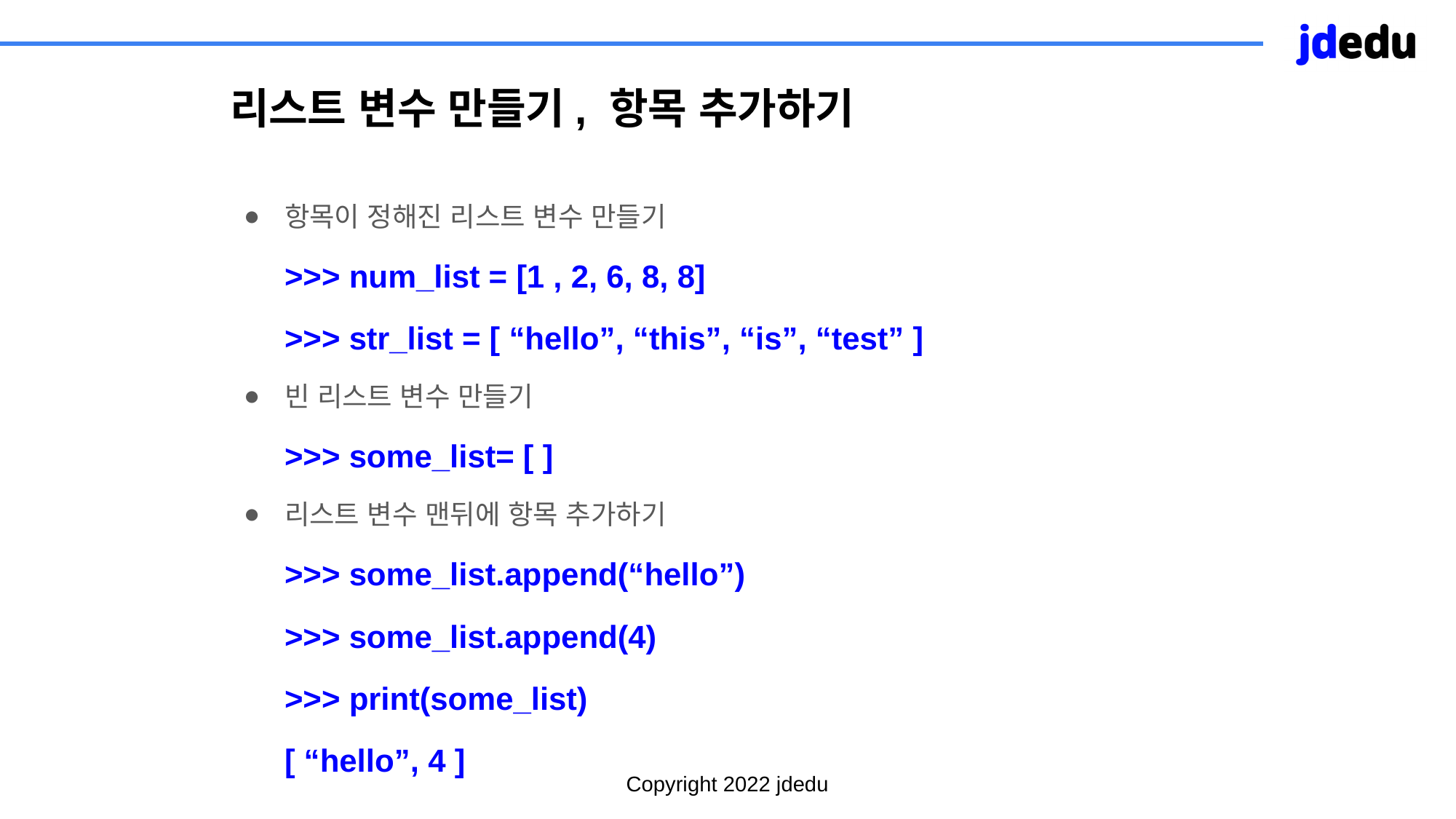

# 리스트 변수 만들기, 항목 추가하기
항목이 정해진 리스트 변수 만들기
>>> num_list = [1 , 2, 6, 8, 8]
>>> str_list = [ “hello”, “this”, “is”, “test” ]
빈 리스트 변수 만들기
>>> some_list= [ ]
리스트 변수 맨뒤에 항목 추가하기
>>> some_list.append(“hello”)
>>> some_list.append(4)
>>> print(some_list)
[ “hello”, 4 ]